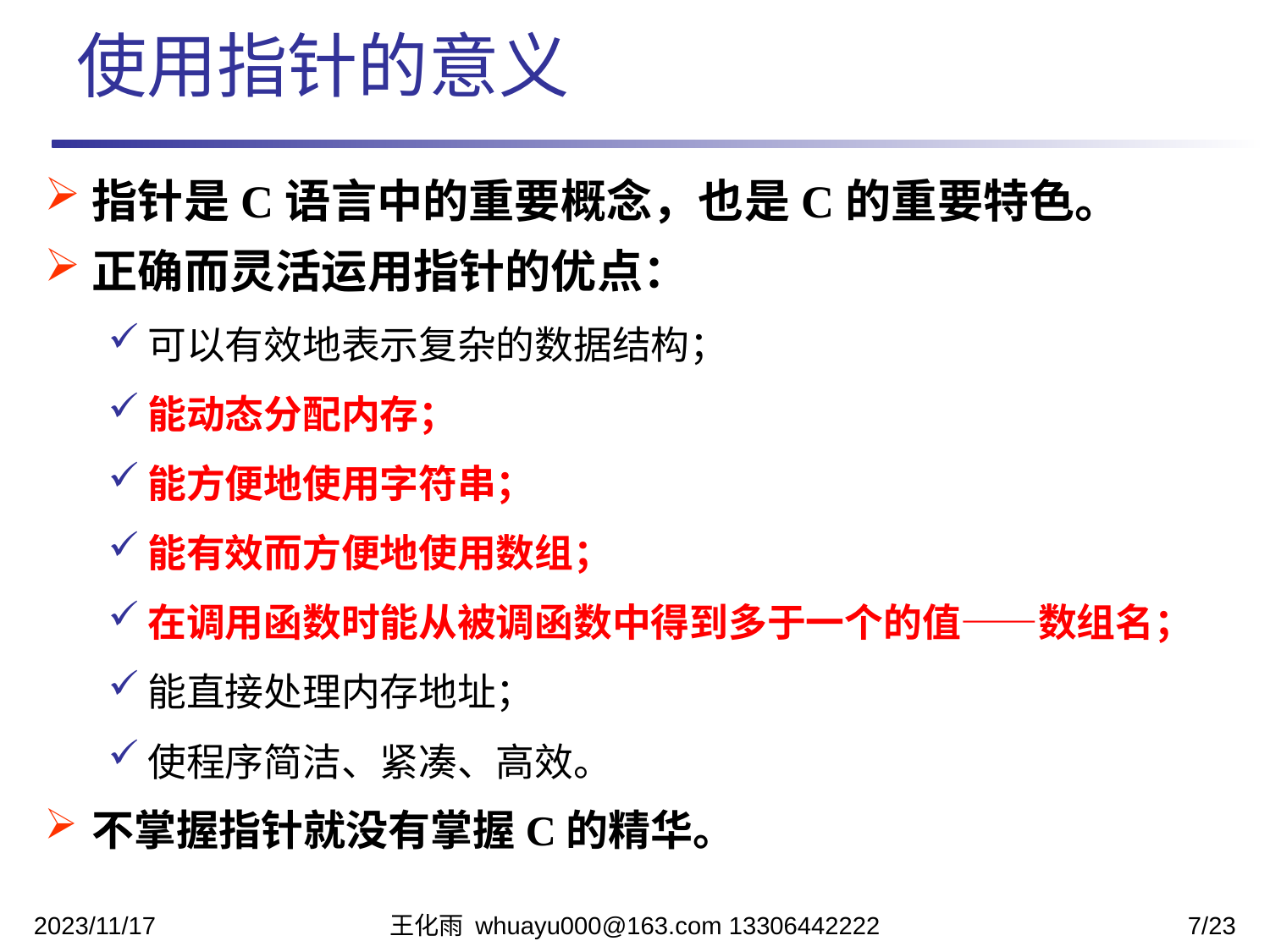

使用指针的意义
指针是C语言中的重要概念，也是C的重要特色。
正确而灵活运用指针的优点：
可以有效地表示复杂的数据结构；
能动态分配内存；
能方便地使用字符串；
能有效而方便地使用数组；
在调用函数时能从被调函数中得到多于一个的值——数组名；
能直接处理内存地址；
使程序简洁、紧凑、高效。
不掌握指针就没有掌握C的精华。
2023/11/17
王化雨 whuayu000@163.com 13306442222
7/23